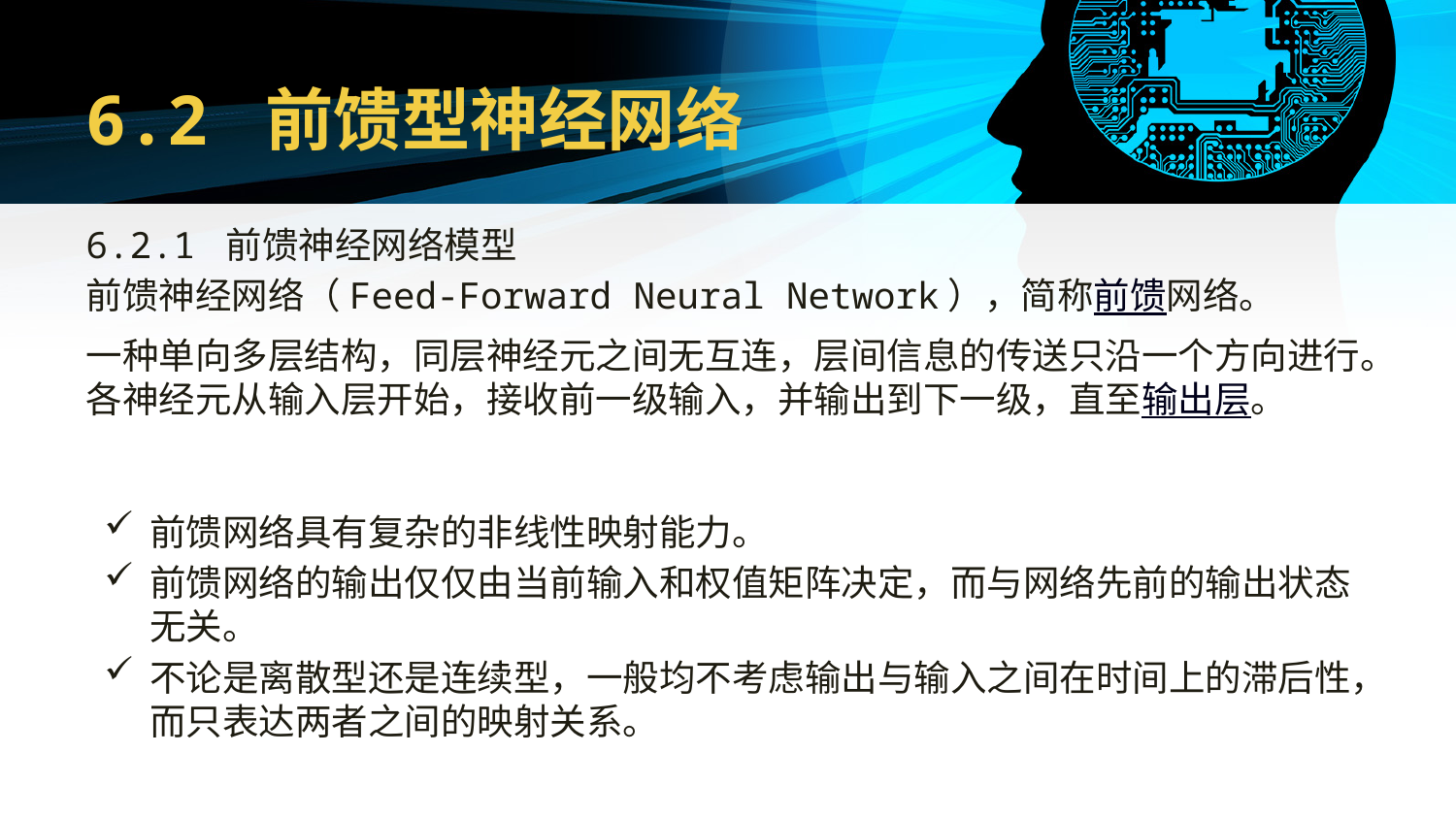

# 6.2 前馈型神经网络
6.2.1 前馈神经网络模型
前馈神经网络（Feed-Forward Neural Network），简称前馈网络。
一种单向多层结构，同层神经元之间无互连，层间信息的传送只沿一个方向进行。各神经元从输入层开始，接收前一级输入，并输出到下一级，直至输出层。

前馈网络具有复杂的非线性映射能力。
前馈网络的输出仅仅由当前输入和权值矩阵决定，而与网络先前的输出状态无关。
不论是离散型还是连续型，一般均不考虑输出与输入之间在时间上的滞后性，而只表达两者之间的映射关系。